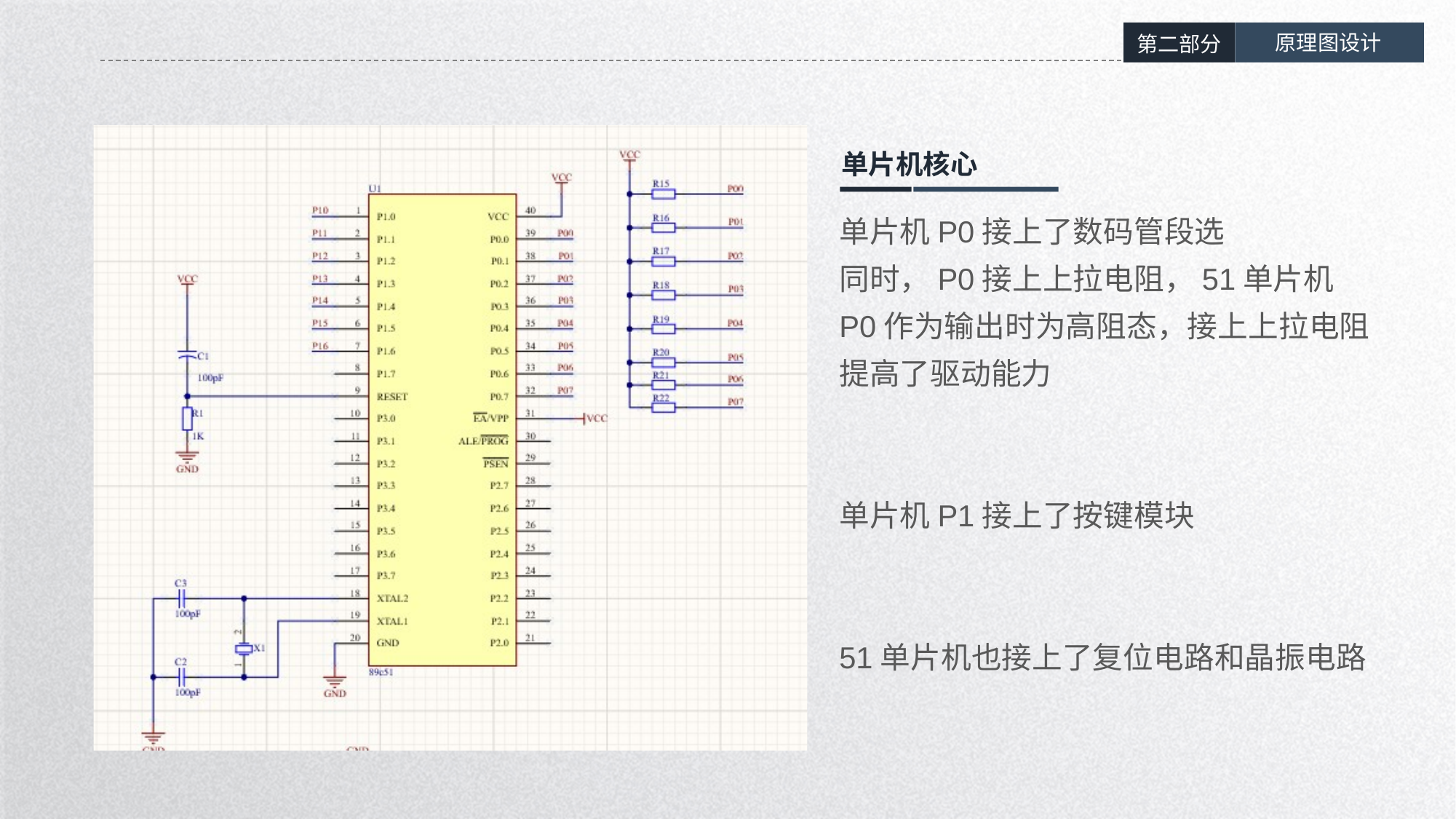

原理图设计

第二部分

单片机核心

单片机P0接上了数码管段选
同时，P0接上上拉电阻，51单片机P0作为输出时为高阻态，接上上拉电阻提高了驱动能力

单片机P1接上了按键模块

51单片机也接上了复位电路和晶振电路
延时符